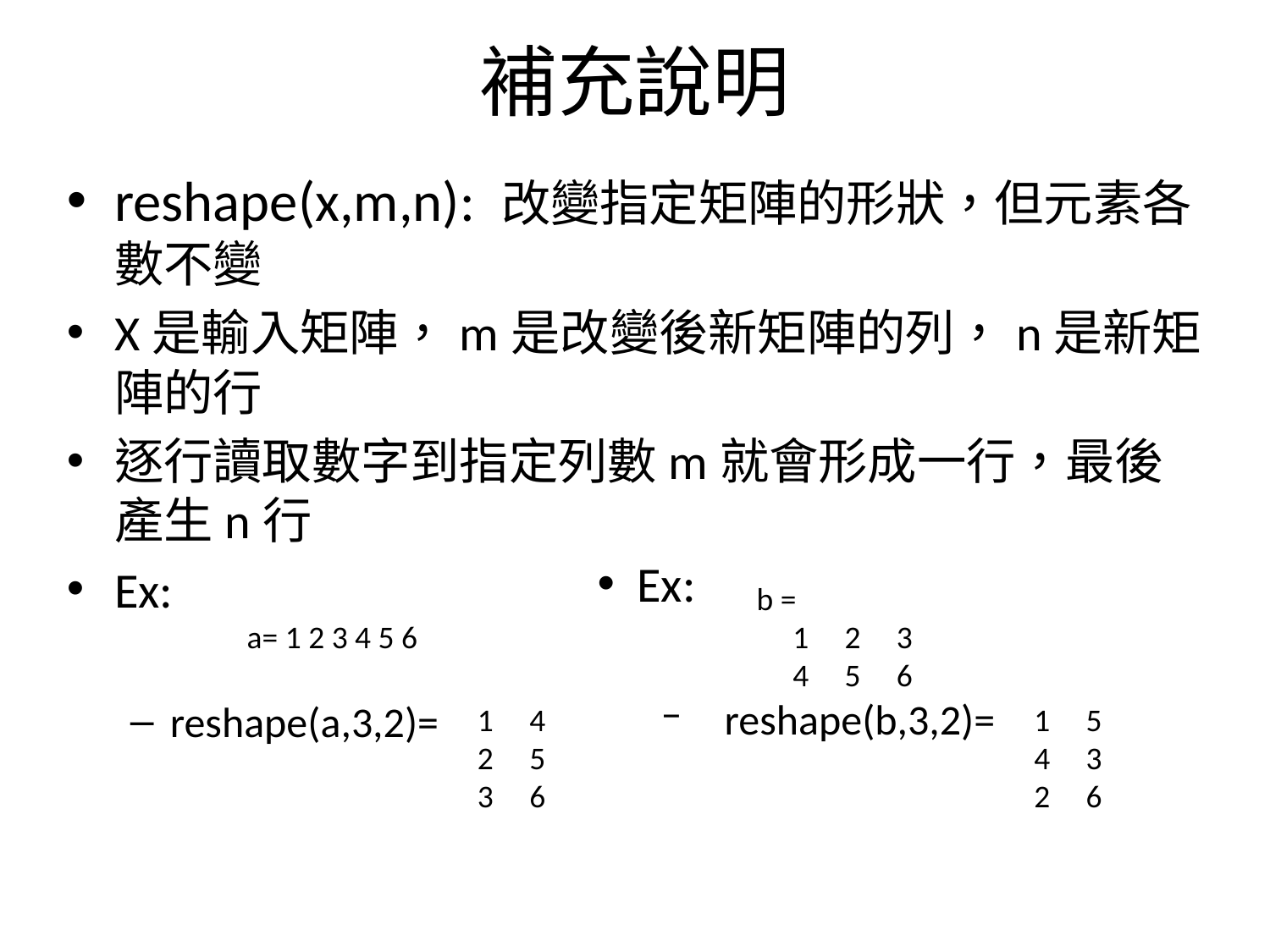

# 補充說明
reshape(x,m,n): 改變指定矩陣的形狀，但元素各數不變
X是輸入矩陣，m是改變後新矩陣的列，n是新矩陣的行
逐行讀取數字到指定列數m就會形成一行，最後產生n行
Ex:

reshape(a,3,2)=
Ex:

reshape(b,3,2)=

b =
     1     2     3
     4     5     6
a= 1 2 3 4 5 6
           1     4 2     5 3     6
           1     5 4     3 2     6